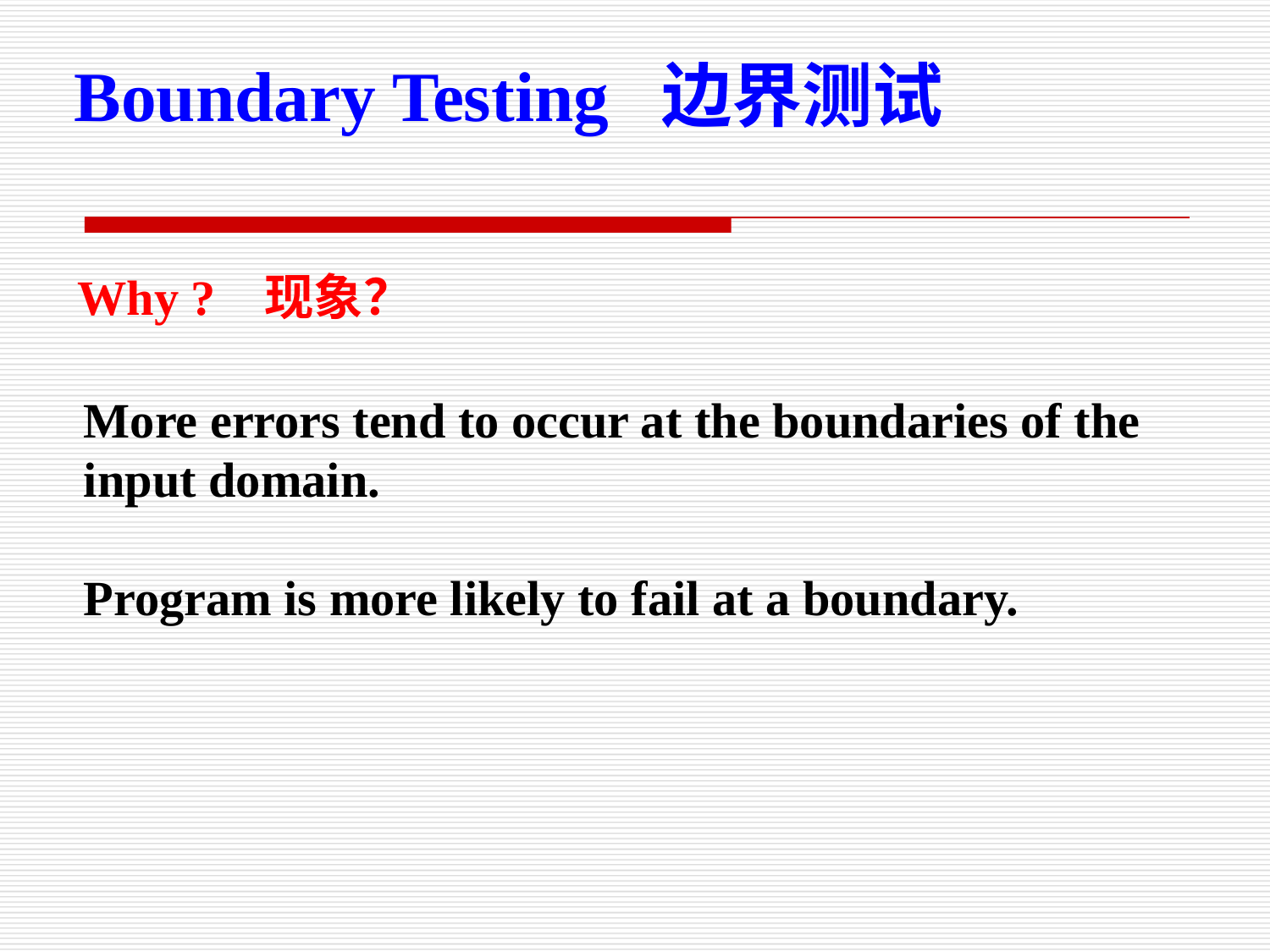

Boundary Testing  边界测试
Why ?   现象？
More errors tend to occur at the boundaries of the input domain.

Program is more likely to fail at a boundary.